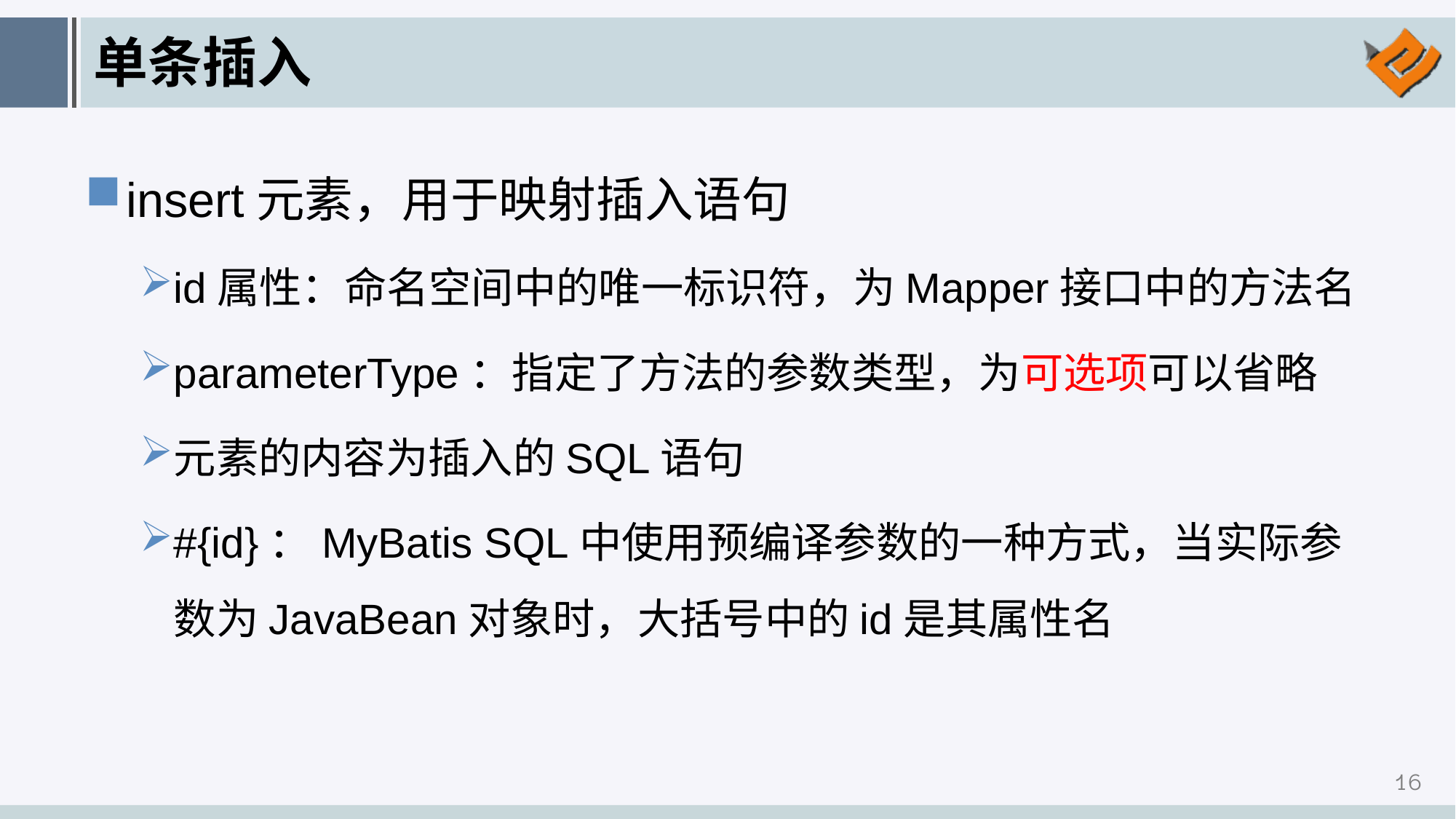

# 单条插入
insert元素，用于映射插入语句
id属性：命名空间中的唯一标识符，为Mapper接口中的方法名
parameterType：指定了方法的参数类型，为可选项可以省略
元素的内容为插入的SQL语句
#{id}：MyBatis SQL中使用预编译参数的一种方式，当实际参数为JavaBean对象时，大括号中的id是其属性名